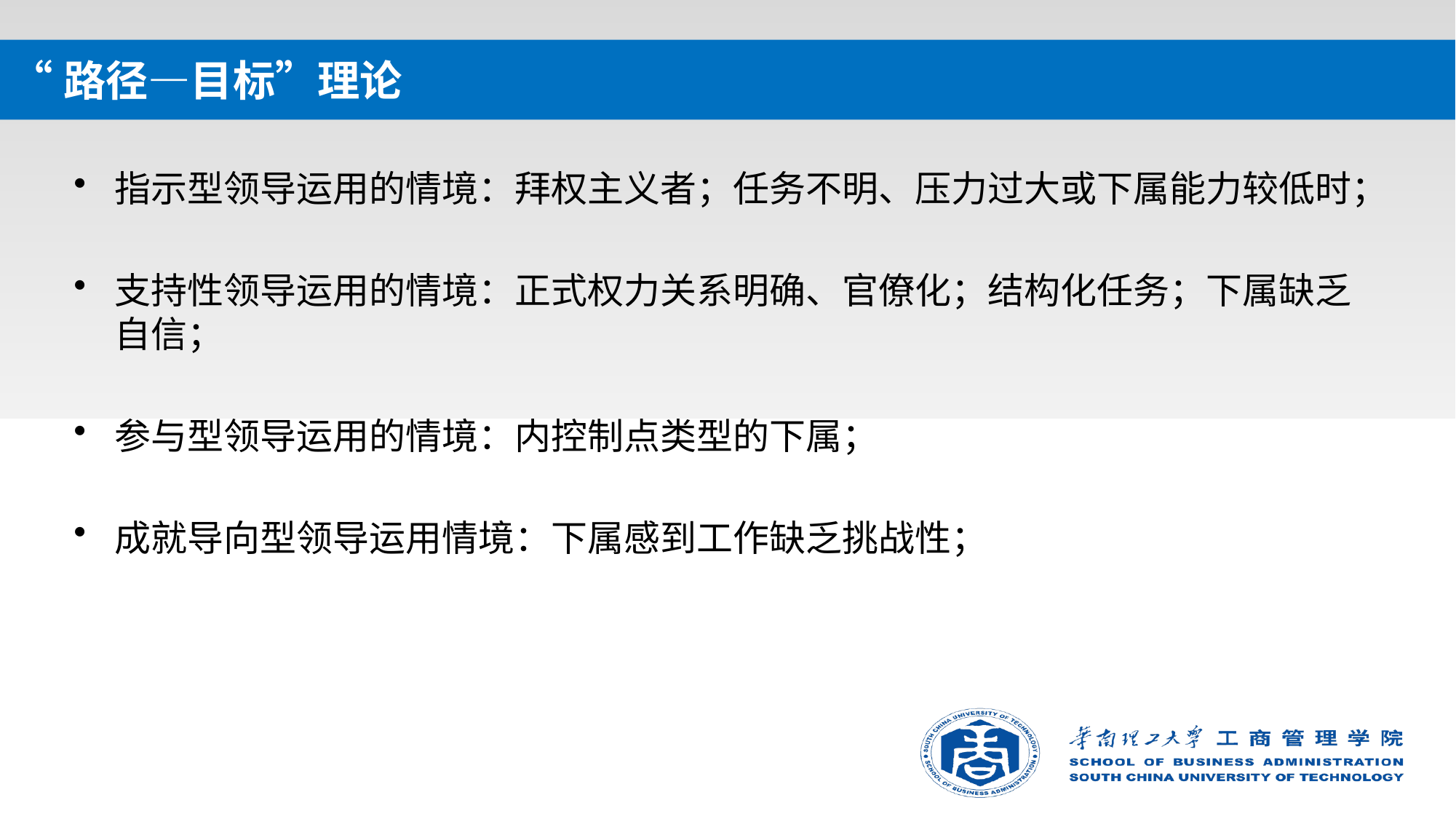

# “路径—目标”理论
指示型领导运用的情境：拜权主义者；任务不明、压力过大或下属能力较低时；

支持性领导运用的情境：正式权力关系明确、官僚化；结构化任务；下属缺乏自信；

参与型领导运用的情境：内控制点类型的下属；

成就导向型领导运用情境：下属感到工作缺乏挑战性；